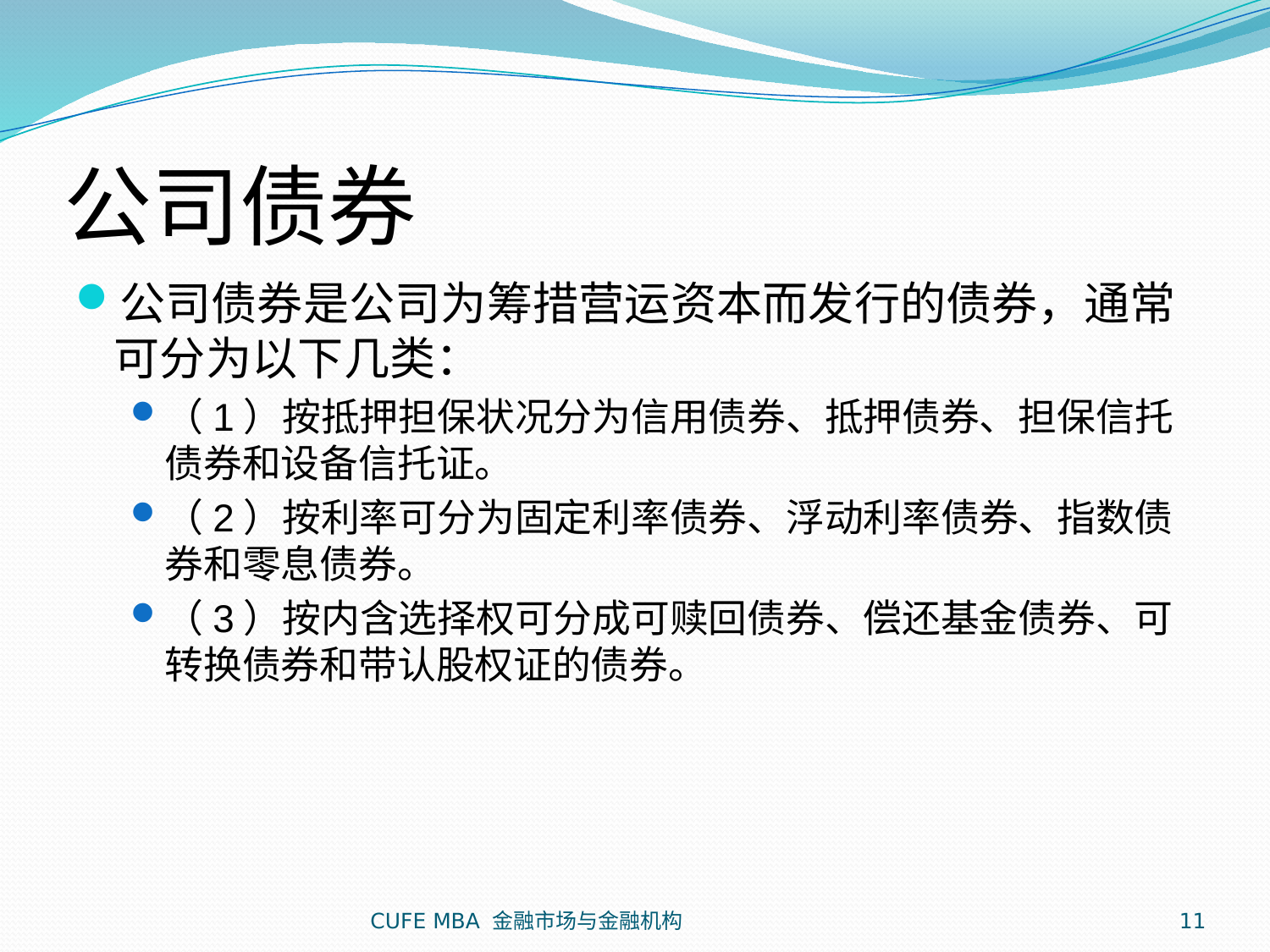

# 公司债券
公司债券是公司为筹措营运资本而发行的债券，通常可分为以下几类：
（1）按抵押担保状况分为信用债券、抵押债券、担保信托债券和设备信托证。
（2）按利率可分为固定利率债券、浮动利率债券、指数债券和零息债券。
（3）按内含选择权可分成可赎回债券、偿还基金债券、可转换债券和带认股权证的债券。
CUFE MBA 金融市场与金融机构
11